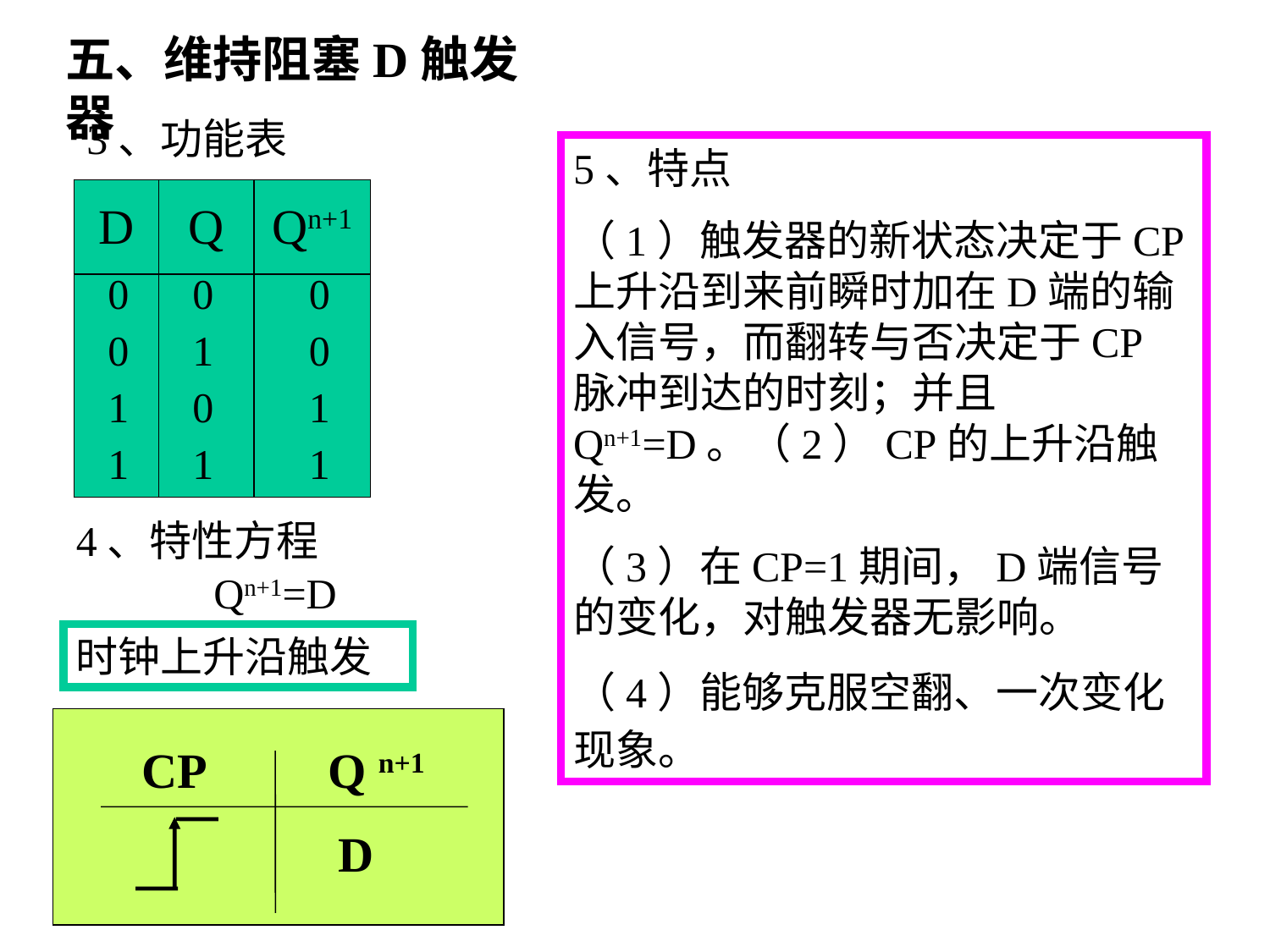

五、维持阻塞D触发器
3、功能表
5、特点
（1）触发器的新状态决定于CP上升沿到来前瞬时加在D端的输入信号，而翻转与否决定于CP脉冲到达的时刻；并且  Qn+1=D。（2）CP的上升沿触发。
（3）在CP=1期间，D端信号的变化，对触发器无影响。
（4）能够克服空翻、一次变化现象。
| D | Q | Qn+1 |
| --- | --- | --- |
|  |  |  |
0      0         0
0      1         0
1      0         1
1      1         1
4、特性方程
Qn+1=D
时钟上升沿触发

CP          Q n+1
                D